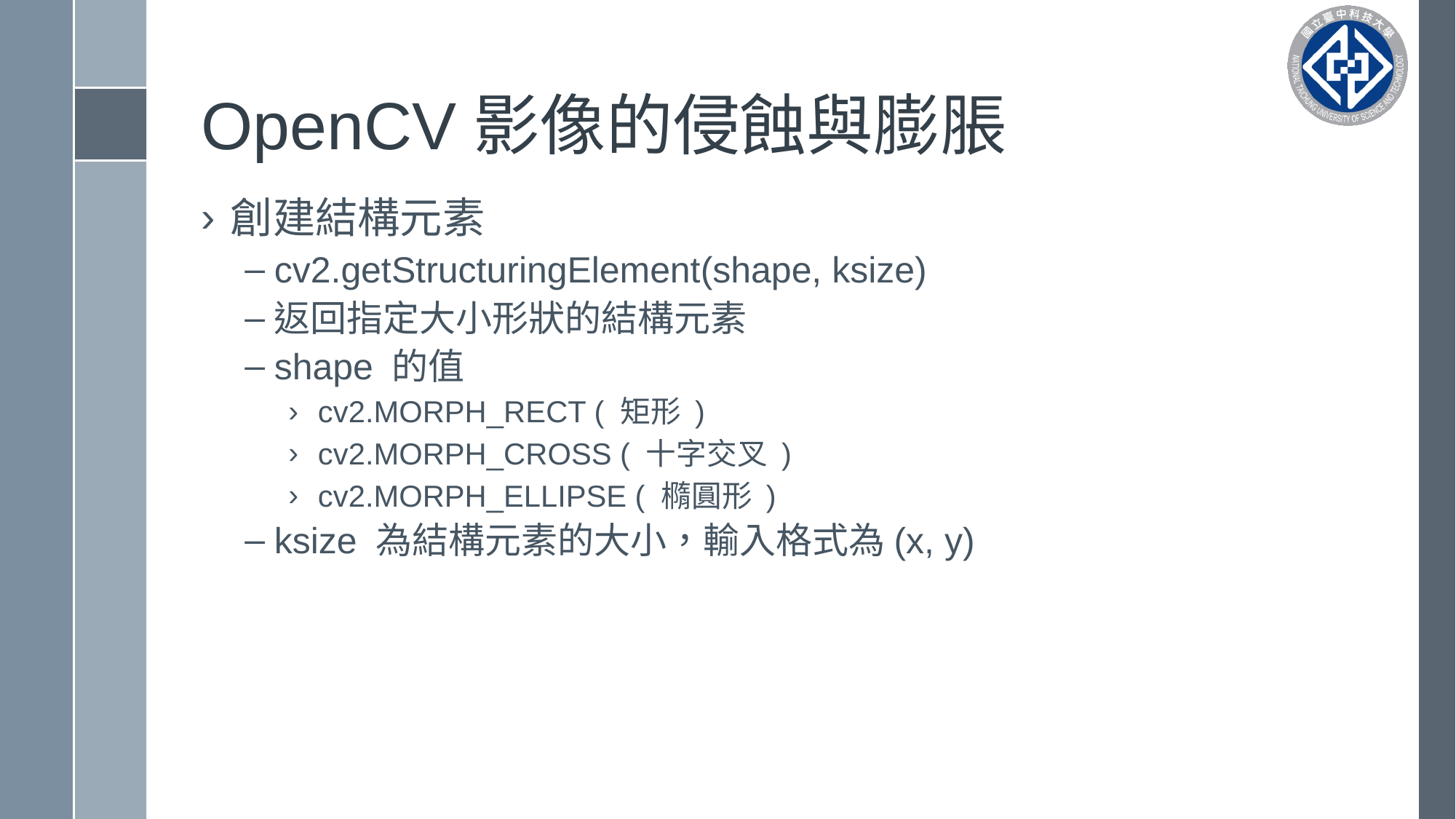

# OpenCV影像的侵蝕與膨脹
創建結構元素
cv2.getStructuringElement(shape, ksize)
返回指定大小形狀的結構元素
shape 的值
cv2.MORPH_RECT ( 矩形 )
cv2.MORPH_CROSS ( 十字交叉 )
cv2.MORPH_ELLIPSE ( 橢圓形 )
ksize 為結構元素的大小，輸入格式為(x, y)